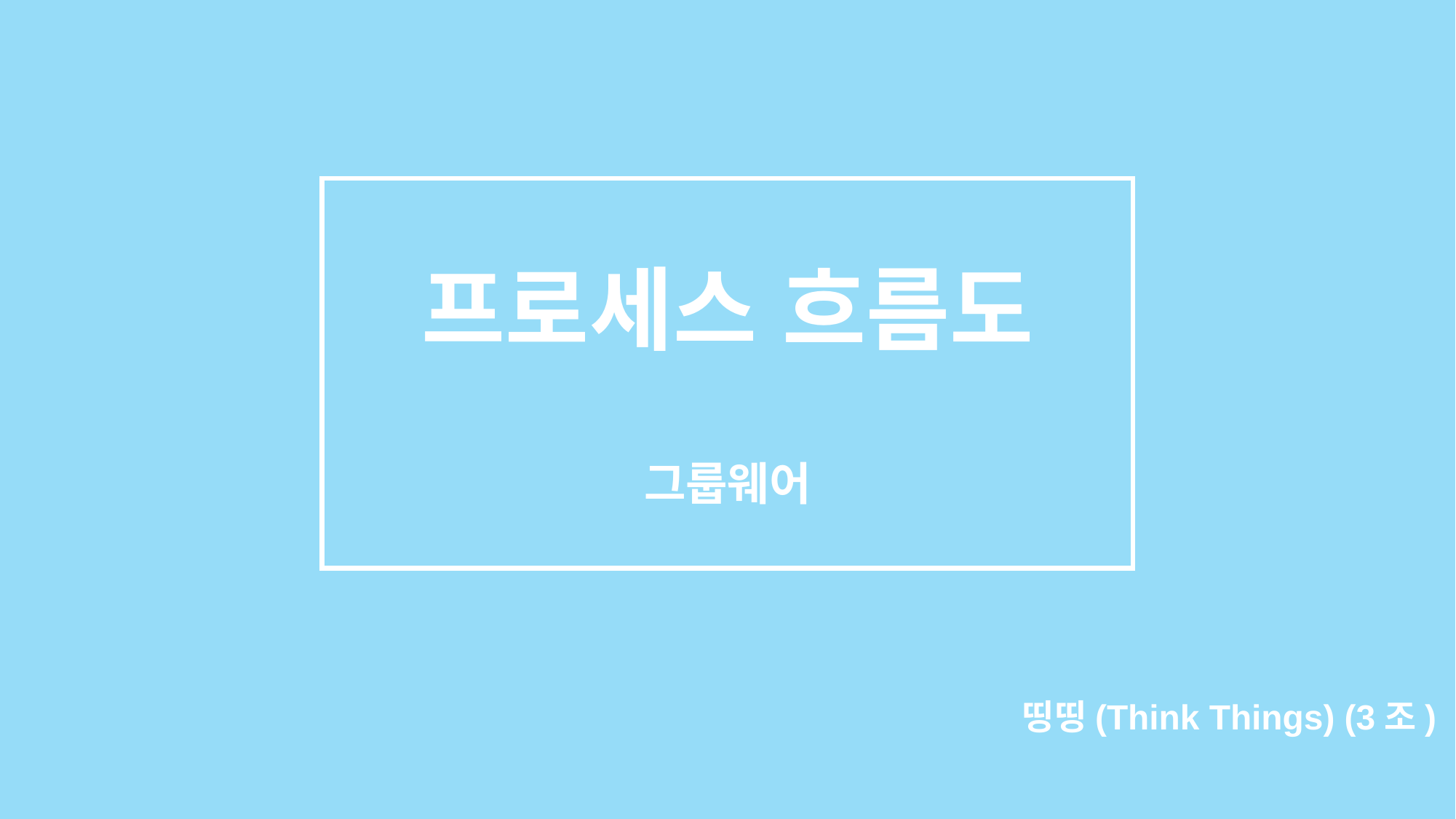

# 프로세스 흐름도 그룹웨어
띵띵(Think Things) (3조)